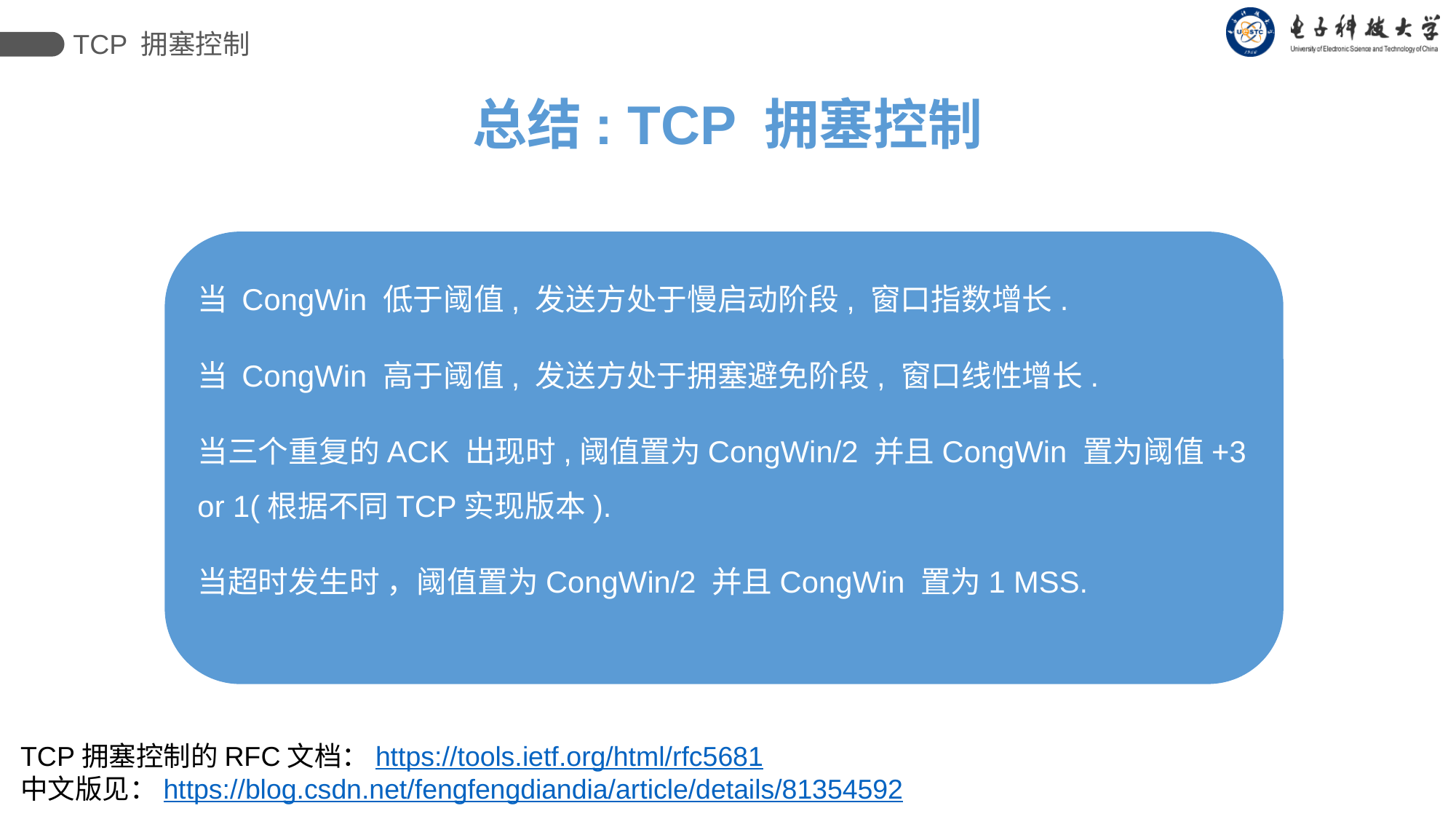

TCP 拥塞控制

总结: TCP 拥塞控制
当 CongWin 低于阈值, 发送方处于慢启动阶段, 窗口指数增长.
当 CongWin 高于阈值, 发送方处于拥塞避免阶段, 窗口线性增长.
当三个重复的ACK 出现时,阈值置为CongWin/2 并且CongWin 置为阈值+3 or 1(根据不同TCP实现版本).
当超时发生时 ，阈值置为CongWin/2 并且CongWin 置为1 MSS.

TCP拥塞控制的RFC文档：https://tools.ietf.org/html/rfc5681
中文版见：https://blog.csdn.net/fengfengdiandia/article/details/81354592